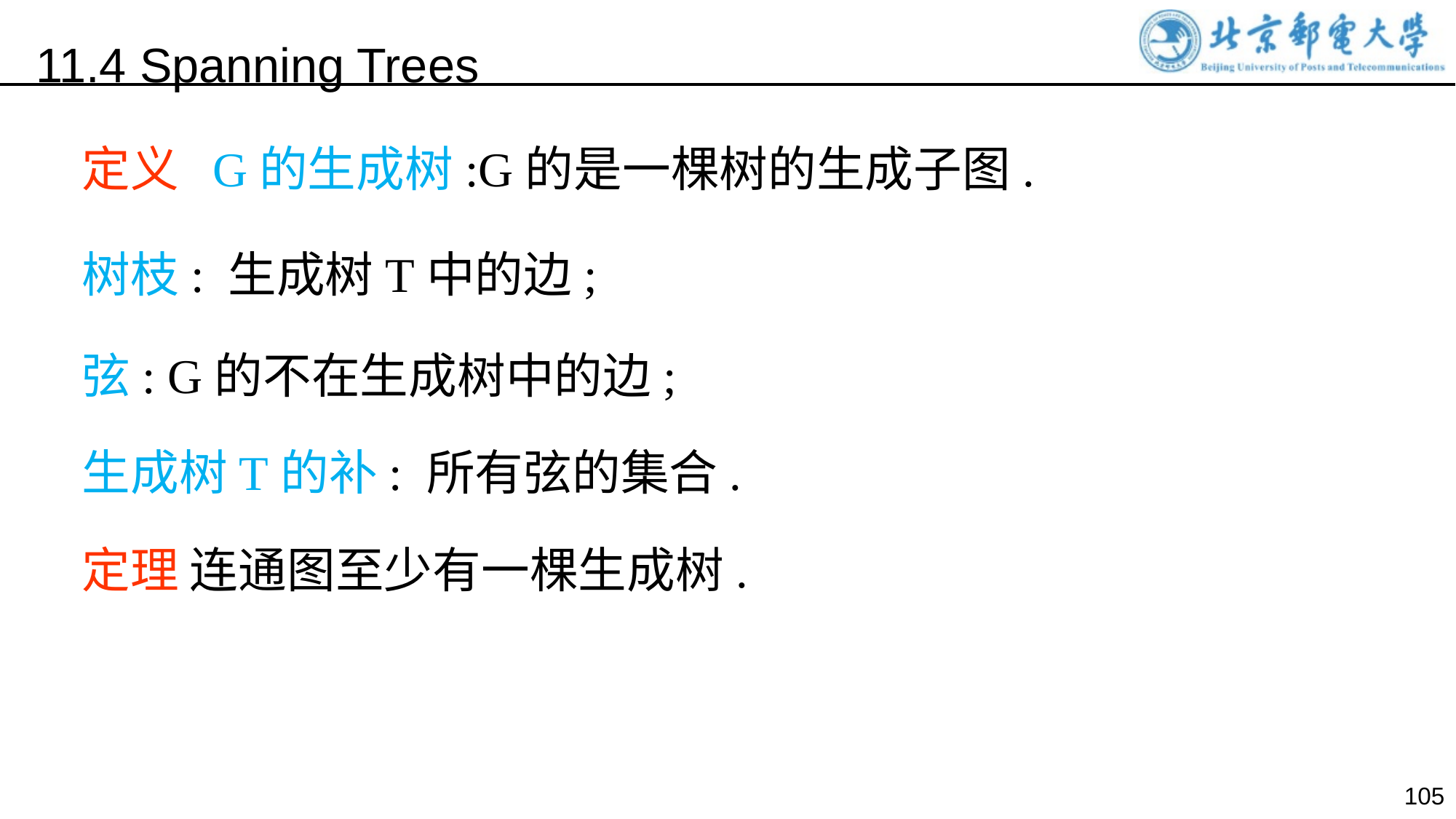

11.4 Spanning Trees
定义  G的生成树:G的是一棵树的生成子图.
树枝: 生成树T中的边;
弦: G的不在生成树中的边;
生成树T的补: 所有弦的集合.
定理 连通图至少有一棵生成树.